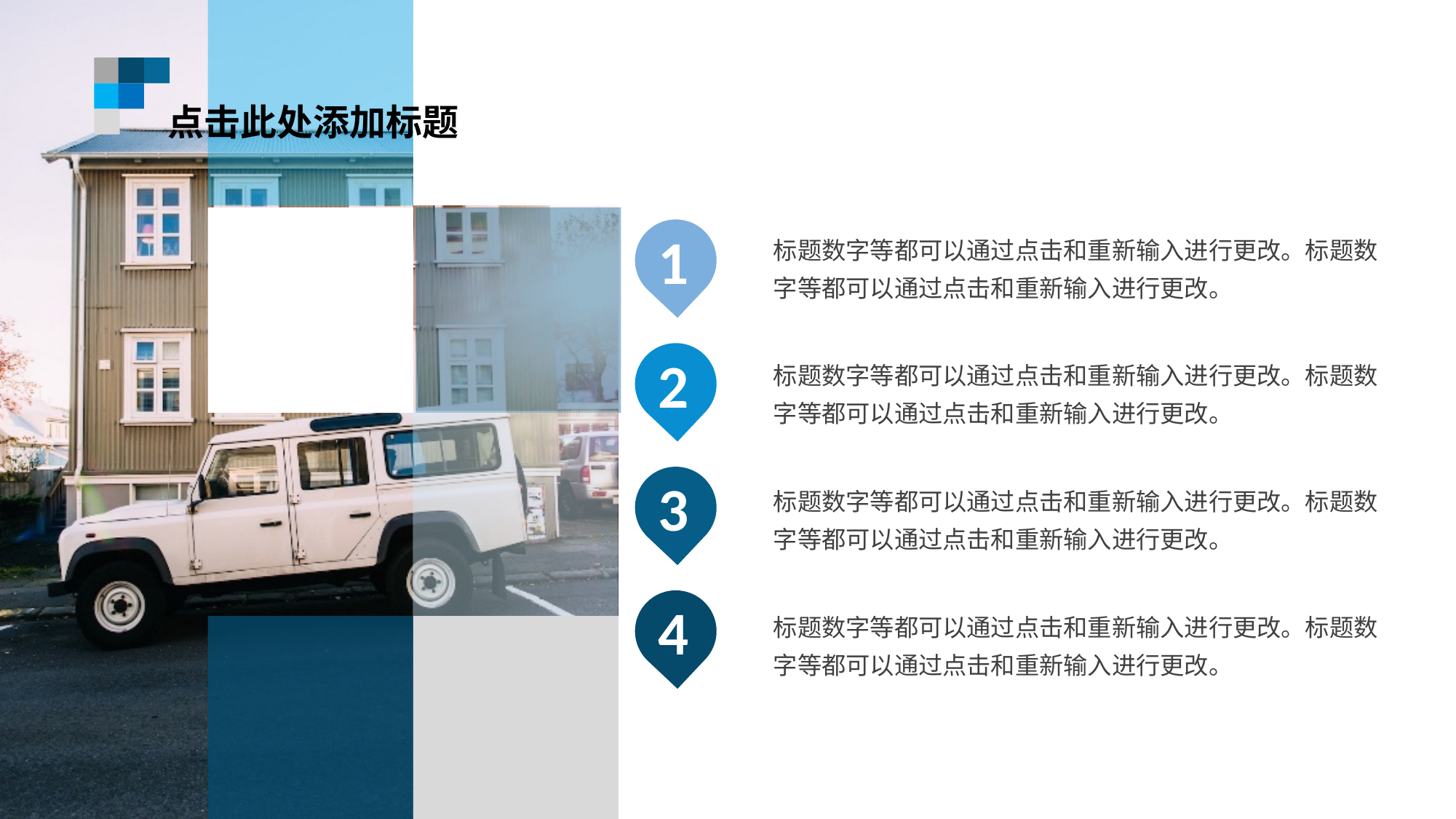

点击此处添加标题
1

标题数字等都可以通过点击和重新输入进行更改。标题数字等都可以通过点击和重新输入进行更改。

2

标题数字等都可以通过点击和重新输入进行更改。标题数字等都可以通过点击和重新输入进行更改。

3

标题数字等都可以通过点击和重新输入进行更改。标题数字等都可以通过点击和重新输入进行更改。

4

标题数字等都可以通过点击和重新输入进行更改。标题数字等都可以通过点击和重新输入进行更改。